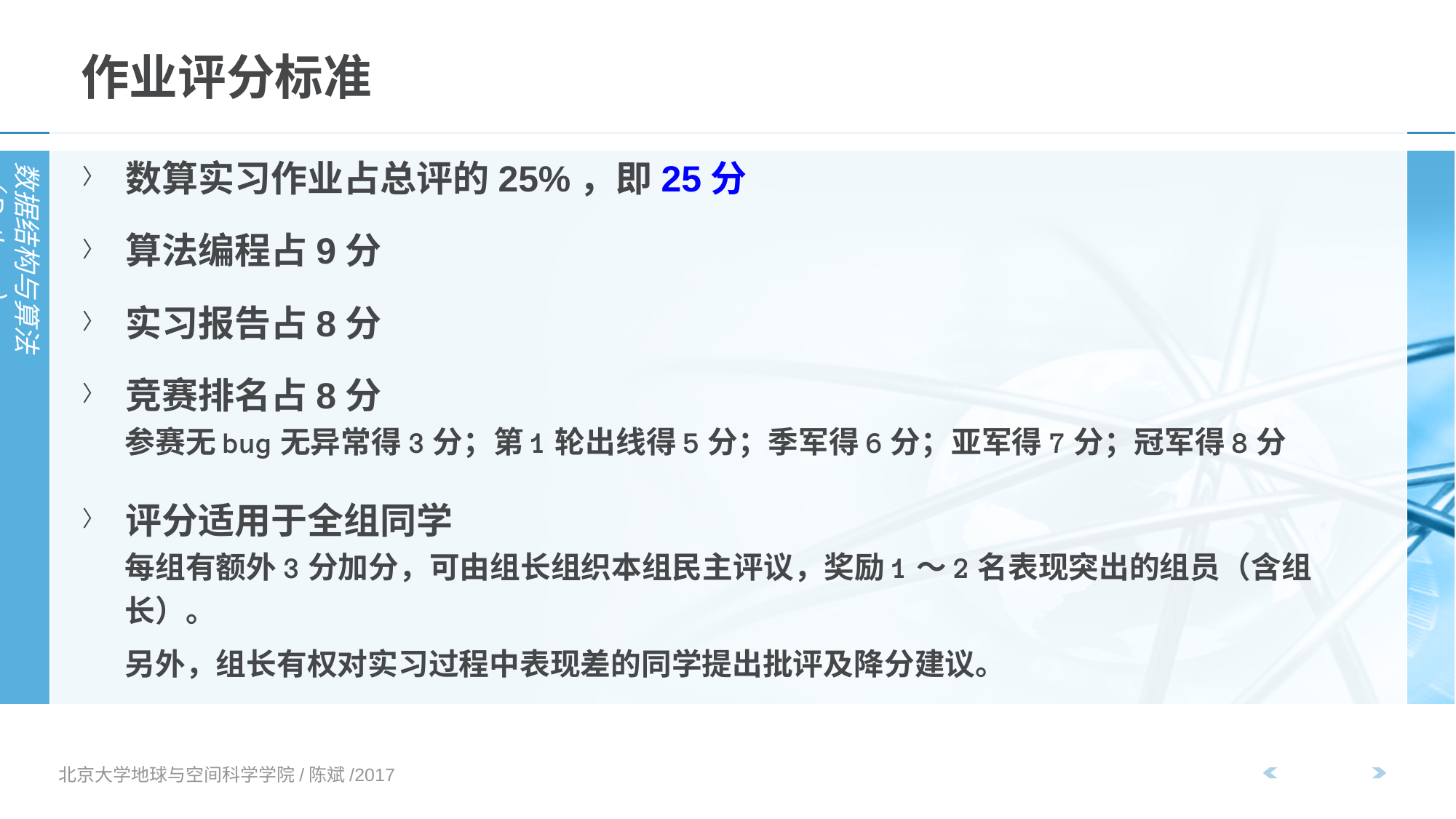

作业评分标准
数算实习作业占总评的25%，即25分
算法编程占9分
实习报告占8分
竞赛排名占8分
参赛无bug无异常得3分；第1轮出线得5分；季军得6分；亚军得7分；冠军得8分
评分适用于全组同学
每组有额外3分加分，可由组长组织本组民主评议，奖励1～2名表现突出的组员（含组长）。
另外，组长有权对实习过程中表现差的同学提出批评及降分建议。